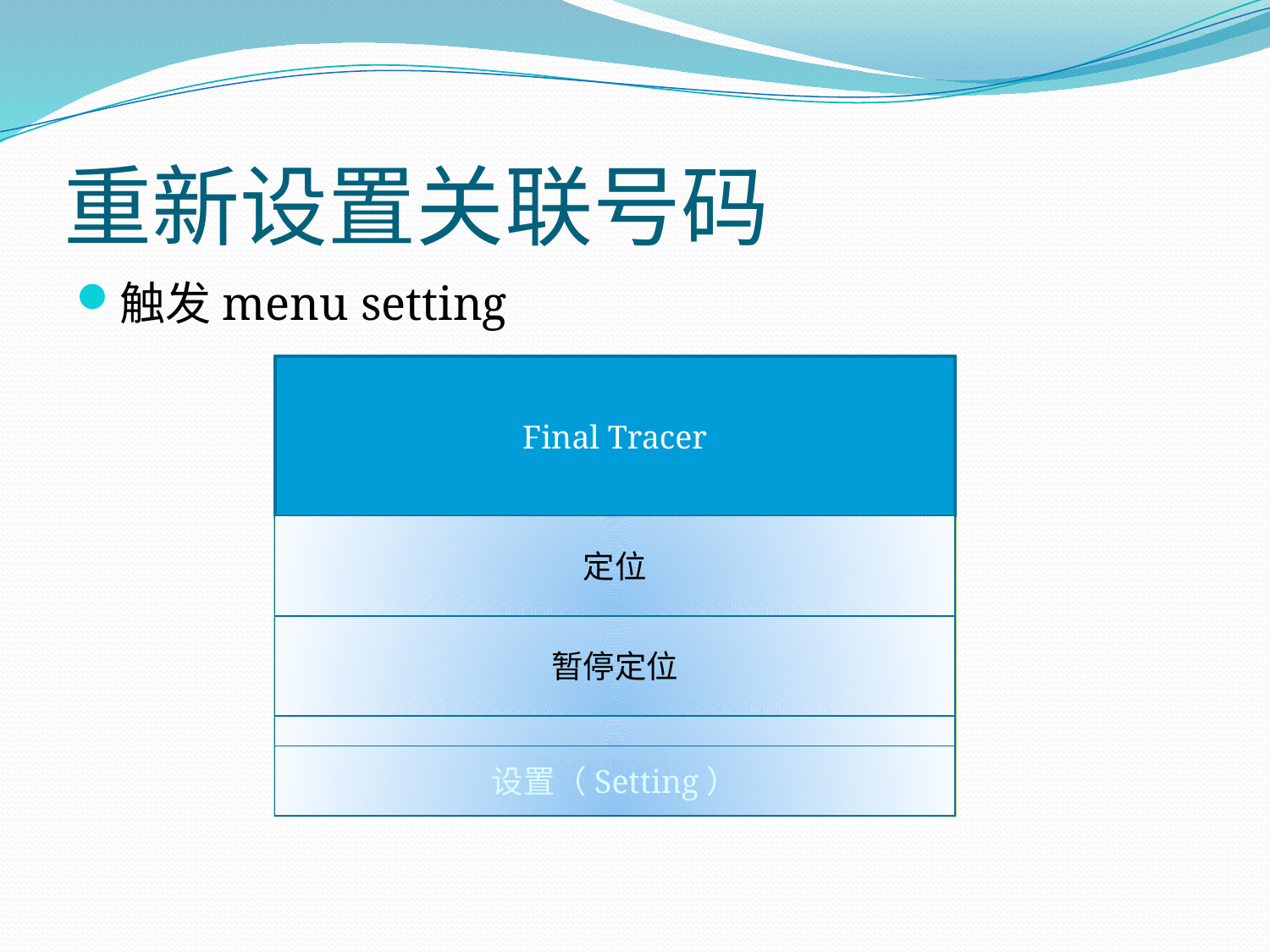

# 重新设置关联号码
触发menu setting

Final Tracer
定位
暂停定位
Reserved 2
设置（Setting）